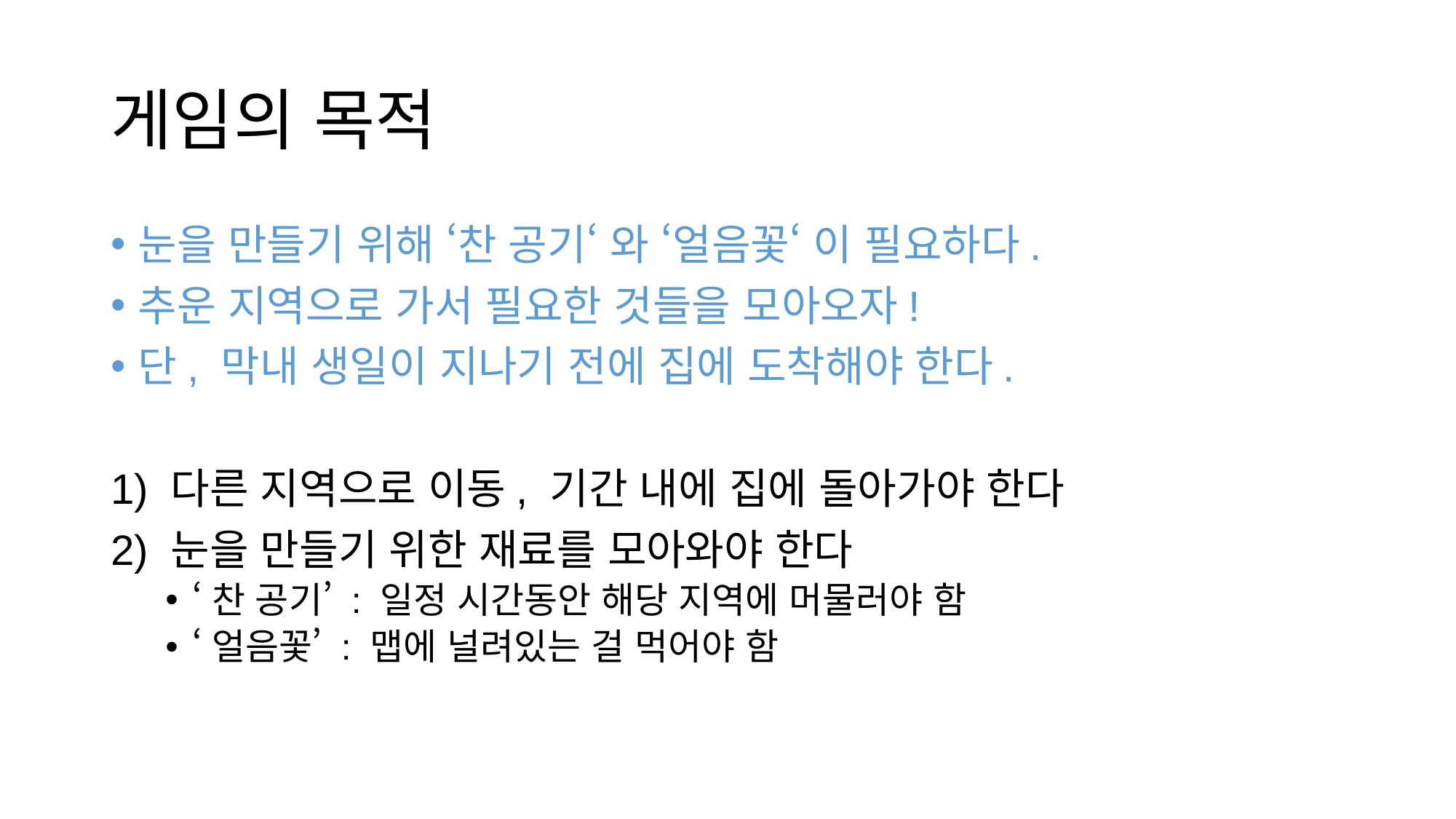

# 게임의 목적
눈을 만들기 위해 ‘찬 공기‘ 와 ‘얼음꽃‘ 이 필요하다.
추운 지역으로 가서 필요한 것들을 모아오자!
단, 막내 생일이 지나기 전에 집에 도착해야 한다.

1) 다른 지역으로 이동, 기간 내에 집에 돌아가야 한다
2) 눈을 만들기 위한 재료를 모아와야 한다
‘찬 공기’ : 일정 시간동안 해당 지역에 머물러야 함
‘얼음꽃’ : 맵에 널려있는 걸 먹어야 함